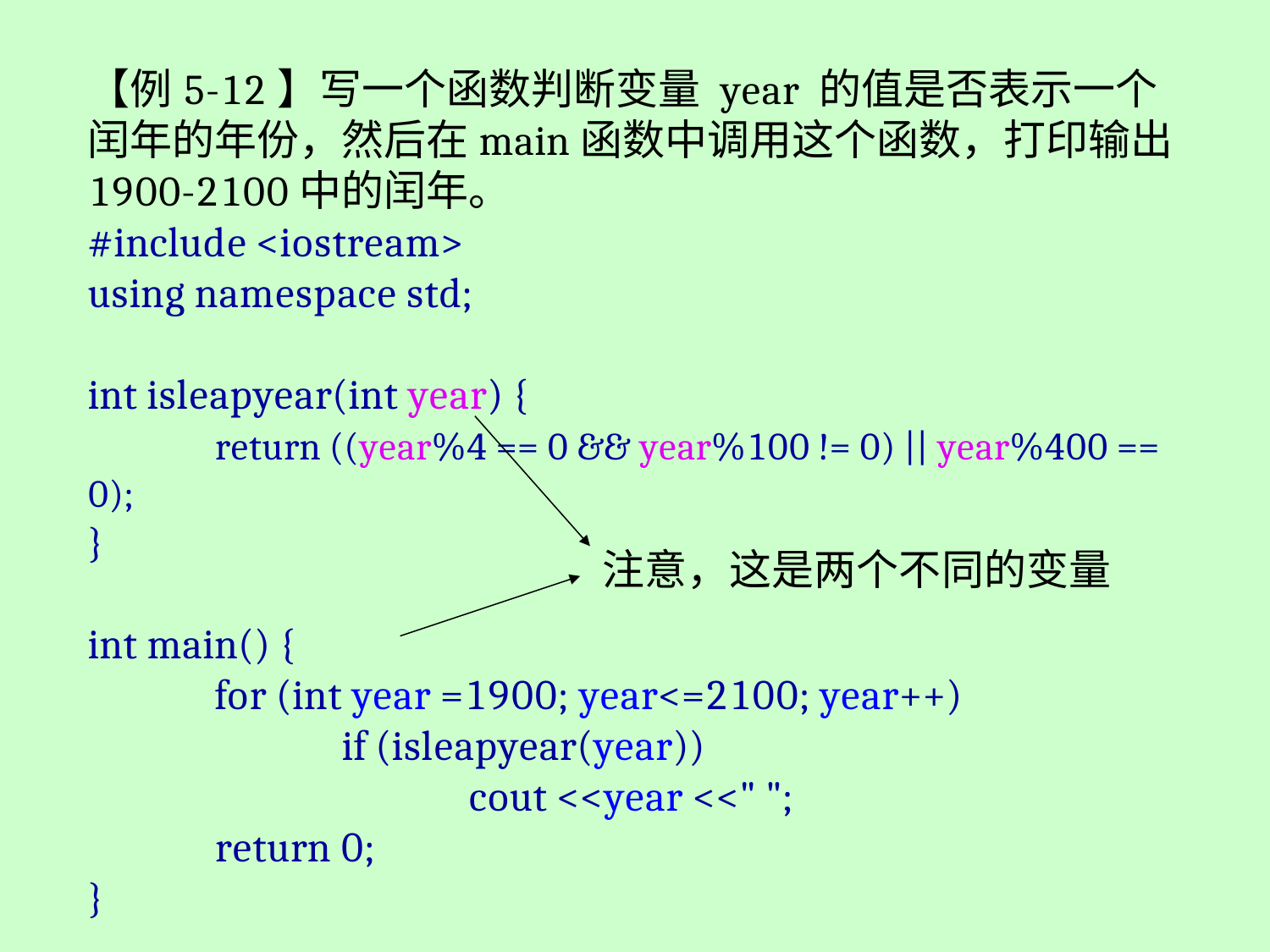

【例5-12】写一个函数判断变量 year 的值是否表示一个闰年的年份，然后在main函数中调用这个函数，打印输出1900-2100中的闰年。
#include <iostream>
using namespace std;

int isleapyear(int year) {
	return ((year%4 == 0 && year%100 != 0) || year%400 == 0);
}

int main() {
	for (int year =1900; year<=2100; year++)
		if (isleapyear(year))
			cout <<year <<" ";
	return 0;
}

注意，这是两个不同的变量

69